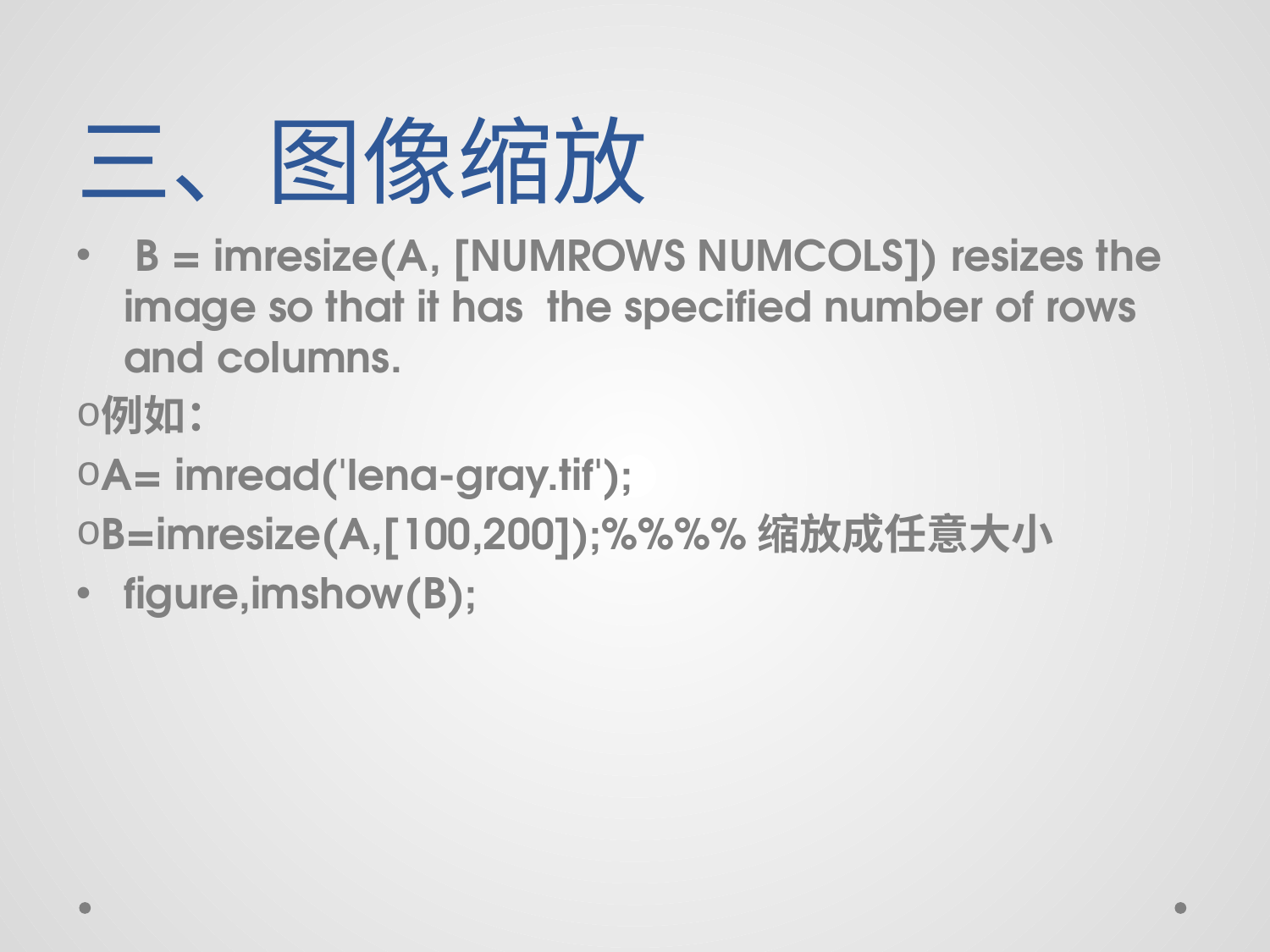

# 三、图像缩放
 B = imresize(A, [NUMROWS NUMCOLS]) resizes the image so that it has  the specified number of rows and columns.
例如：
A= imread('lena-gray.tif');
B=imresize(A,[100,200]);%%%%缩放成任意大小
figure,imshow(B);